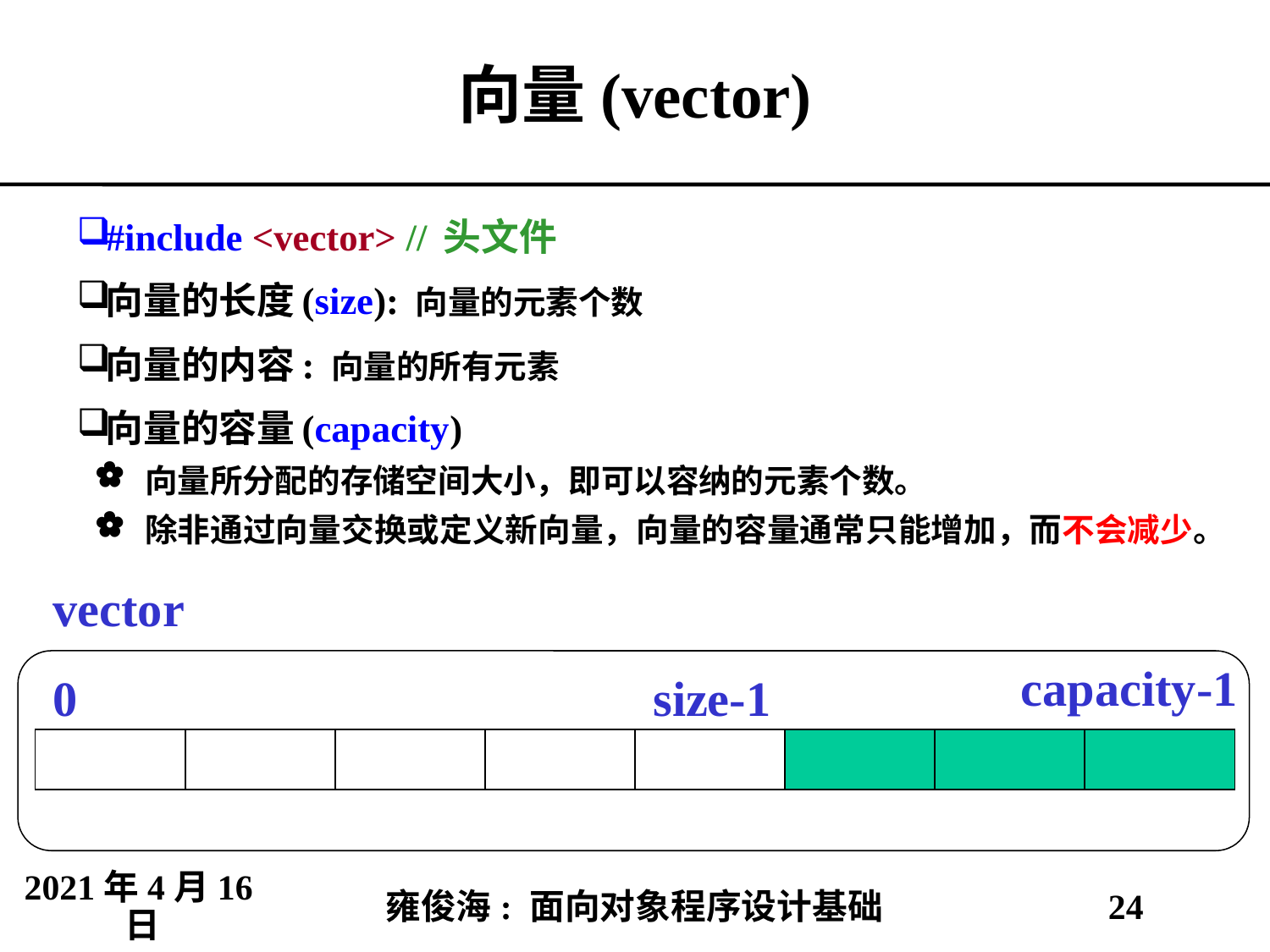

# 向量(vector)

#include <vector> // 头文件
向量的长度(size): 向量的元素个数
向量的内容: 向量的所有元素
向量的容量(capacity)
向量所分配的存储空间大小，即可以容纳的元素个数。
除非通过向量交换或定义新向量，向量的容量通常只能增加，而不会减少。
vector

capacity-1
0
size-1

2021年4月16日
雍俊海: 面向对象程序设计基础
24